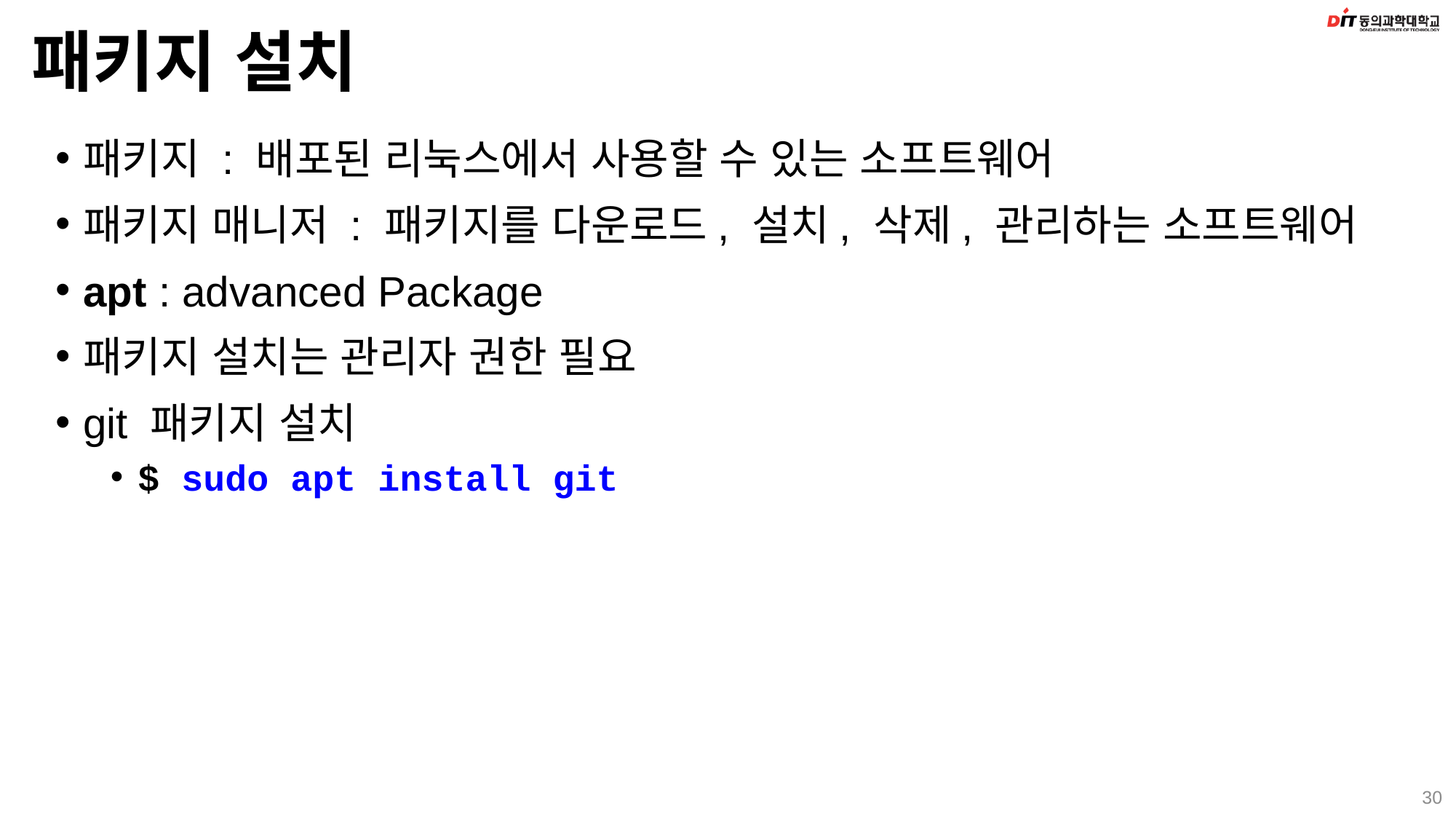

# 패키지 설치
패키지 : 배포된 리눅스에서 사용할 수 있는 소프트웨어
패키지 매니저 : 패키지를 다운로드, 설치, 삭제, 관리하는 소프트웨어
apt : advanced Package
패키지 설치는 관리자 권한 필요
git 패키지 설치
$ sudo apt install git

30